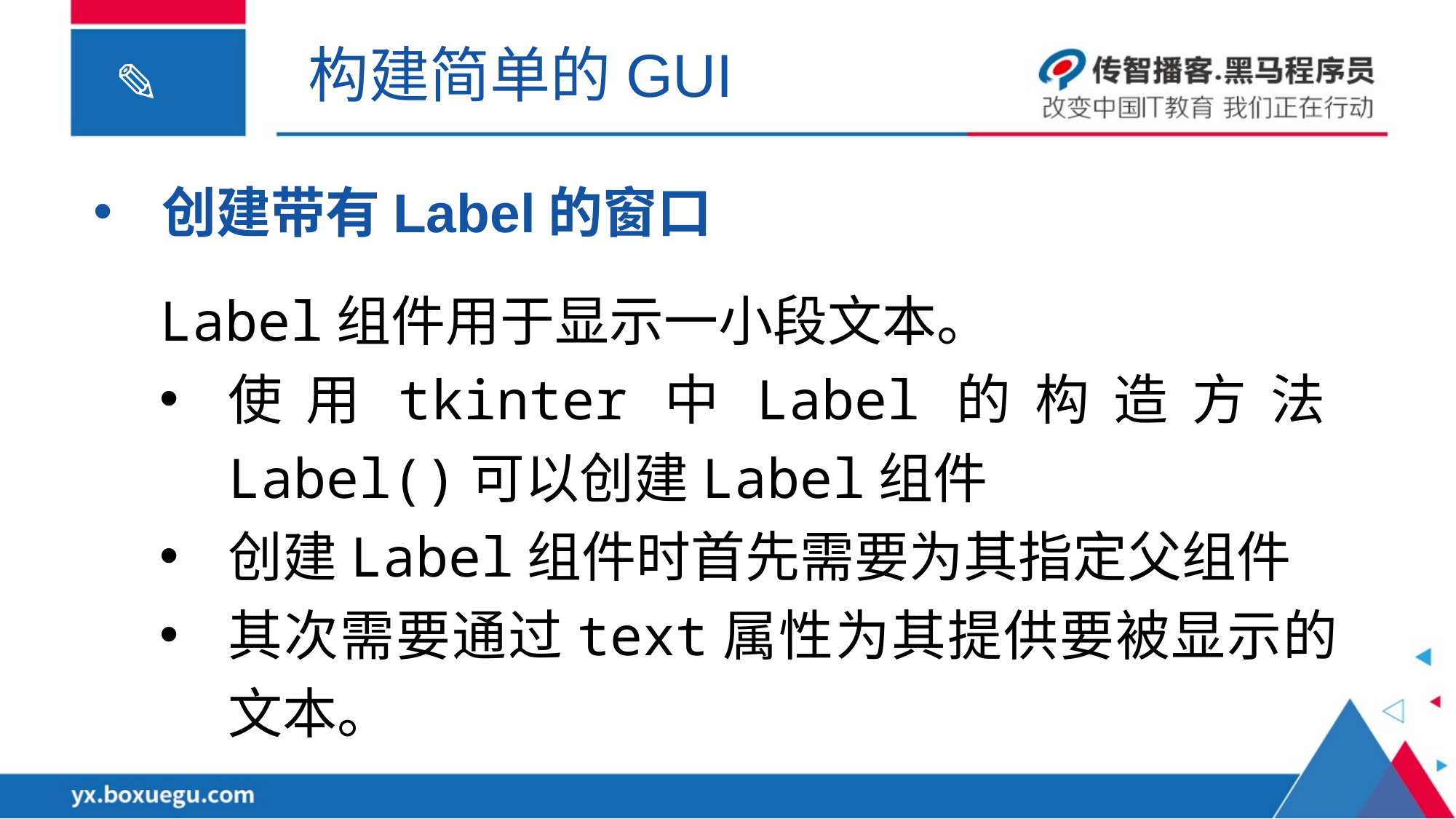

构建简单的GUI
创建带有Label的窗口
Label组件用于显示一小段文本。
使用tkinter中Label的构造方法Label()可以创建Label组件
创建Label组件时首先需要为其指定父组件
其次需要通过text属性为其提供要被显示的文本。